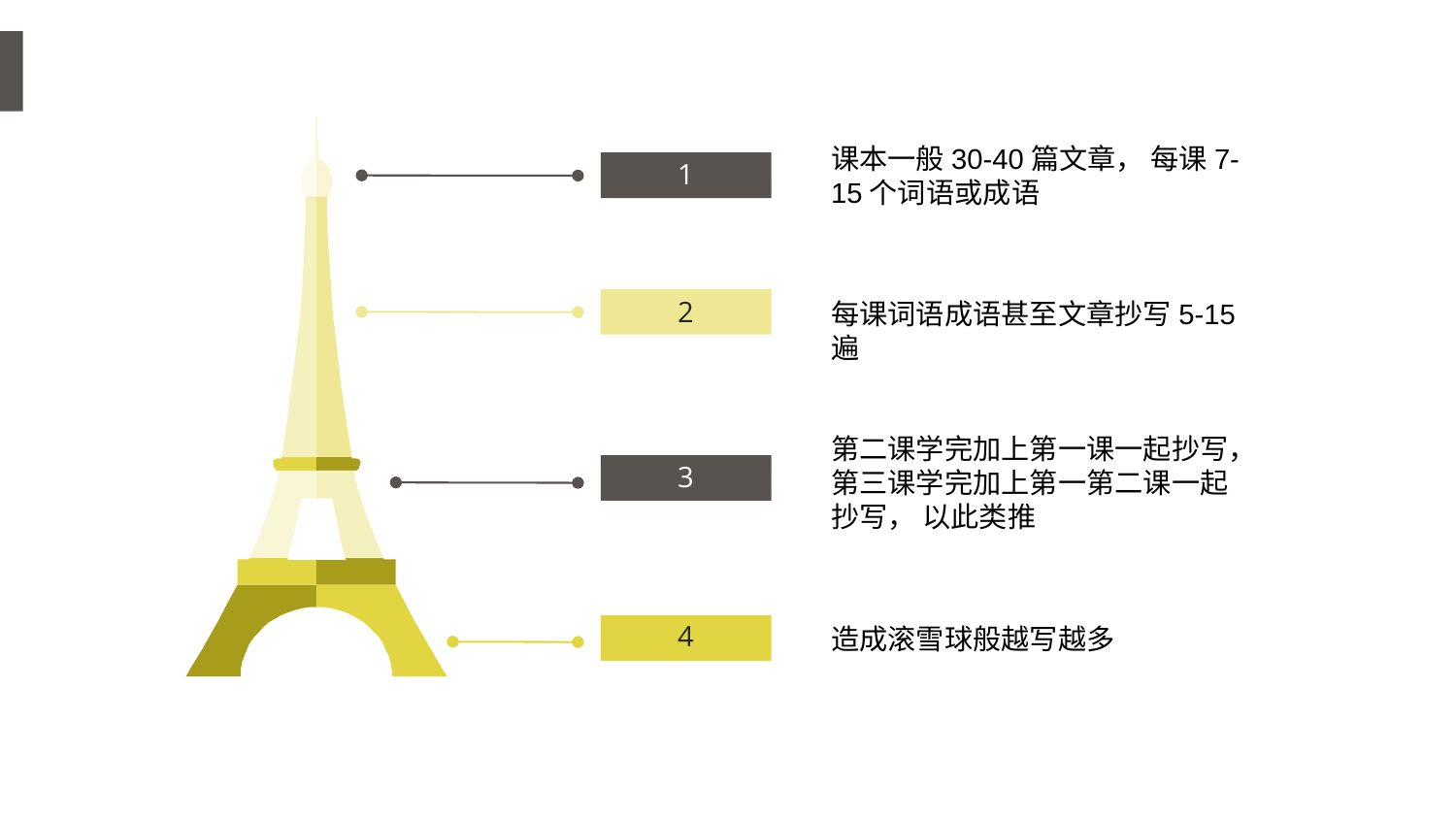

课本一般30-40篇文章， 每课7-15个词语或成语
1

2

每课词语成语甚至文章抄写5-15遍
第二课学完加上第一课一起抄写，第三课学完加上第一第二课一起抄写， 以此类推
3

4
造成滚雪球般越写越多